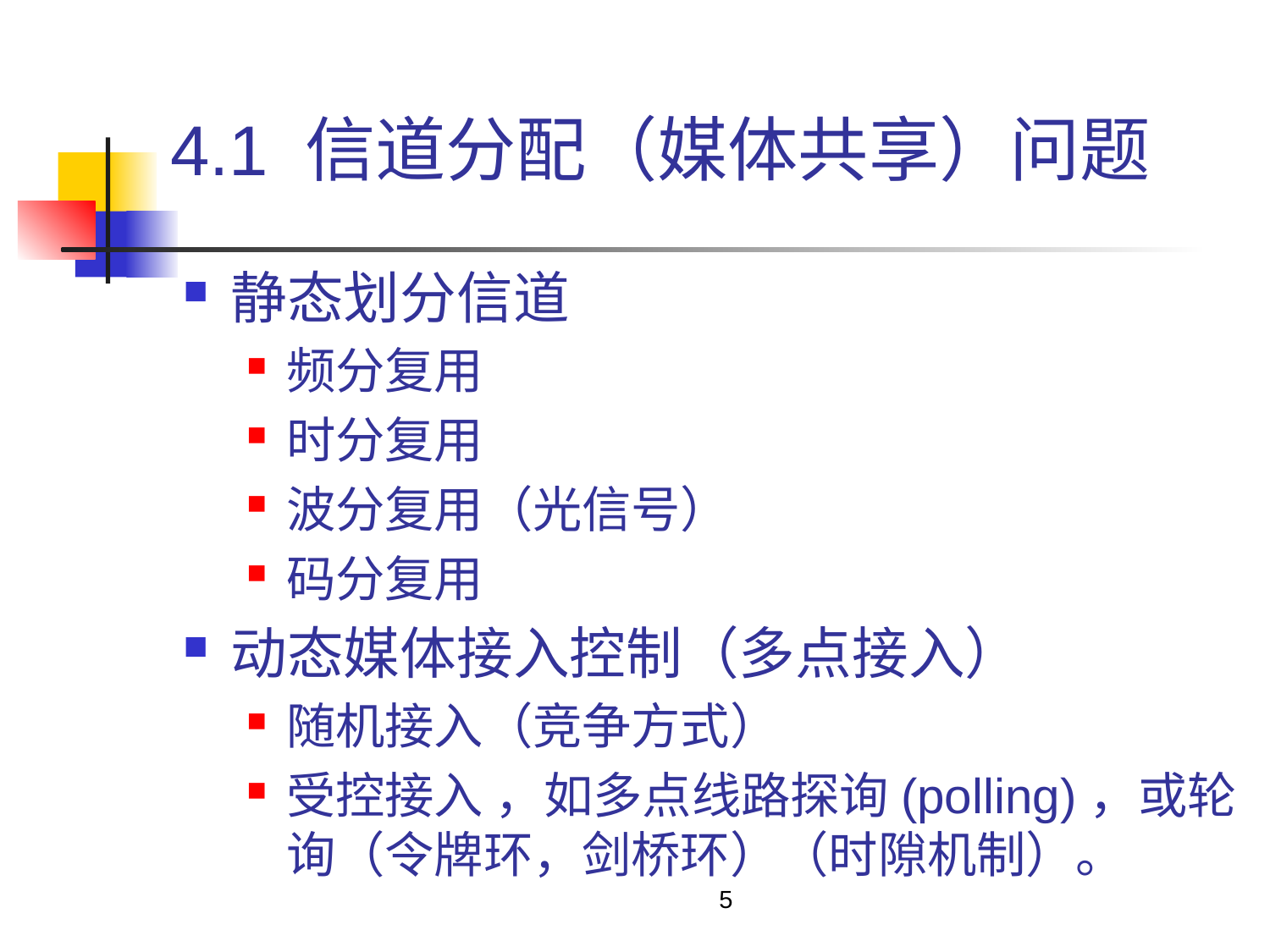

# 4.1 信道分配（媒体共享）问题
静态划分信道
频分复用
时分复用
波分复用（光信号）
码分复用
动态媒体接入控制（多点接入）
随机接入（竞争方式）
受控接入 ，如多点线路探询(polling)，或轮询（令牌环，剑桥环）（时隙机制）。
5